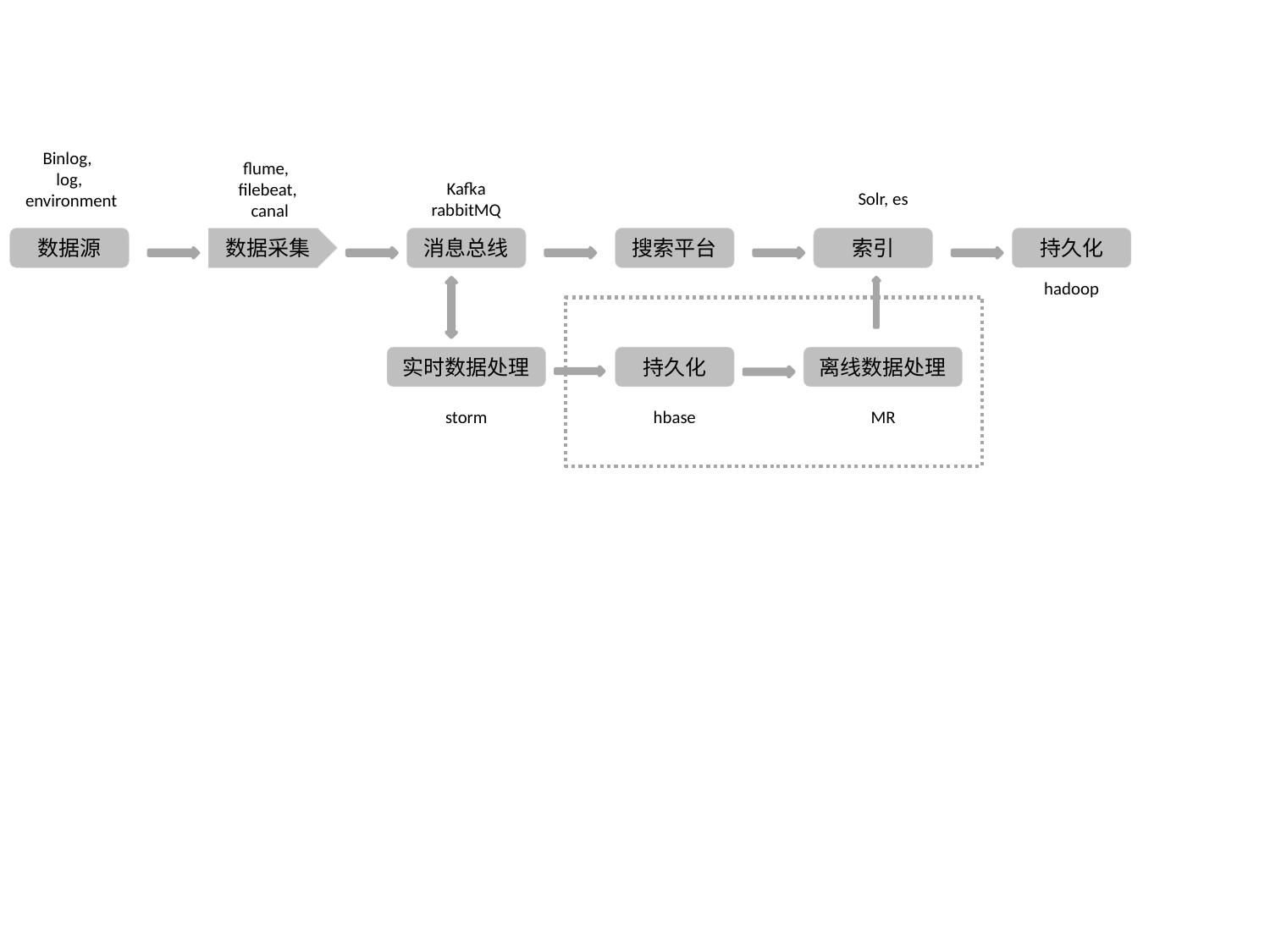

Binlog,
log,
 environment
flume,
filebeat,
 canal
Kafka
rabbitMQ
Solr, es
数据源
数据采集
消息总线
搜索平台
索引
持久化

hadoop

实时数据处理
持久化
离线数据处理

storm
hbase
MR